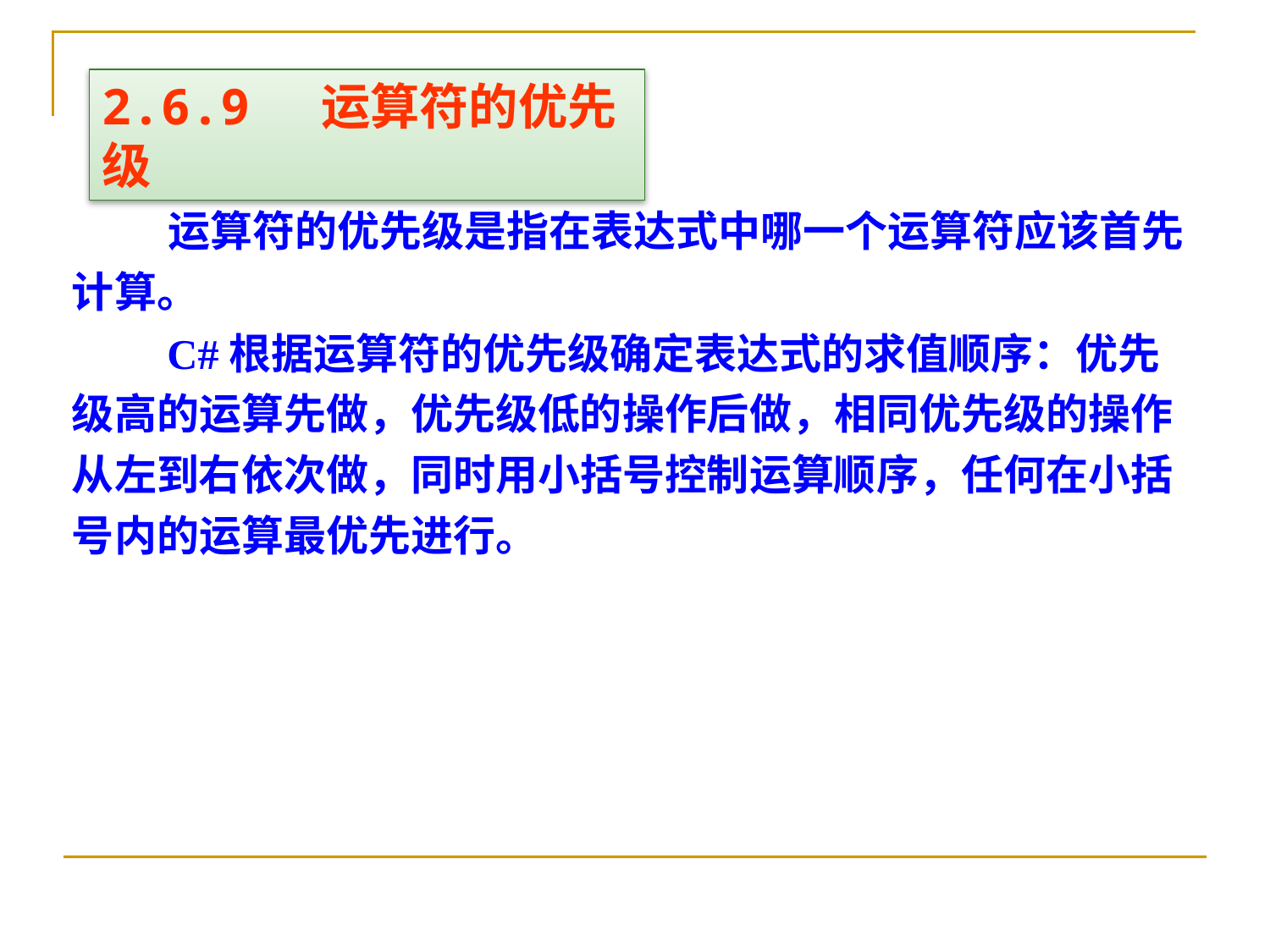

2.6.9  运算符的优先级
         运算符的优先级是指在表达式中哪一个运算符应该首先计算。
         C#根据运算符的优先级确定表达式的求值顺序：优先级高的运算先做，优先级低的操作后做，相同优先级的操作从左到右依次做，同时用小括号控制运算顺序，任何在小括号内的运算最优先进行。